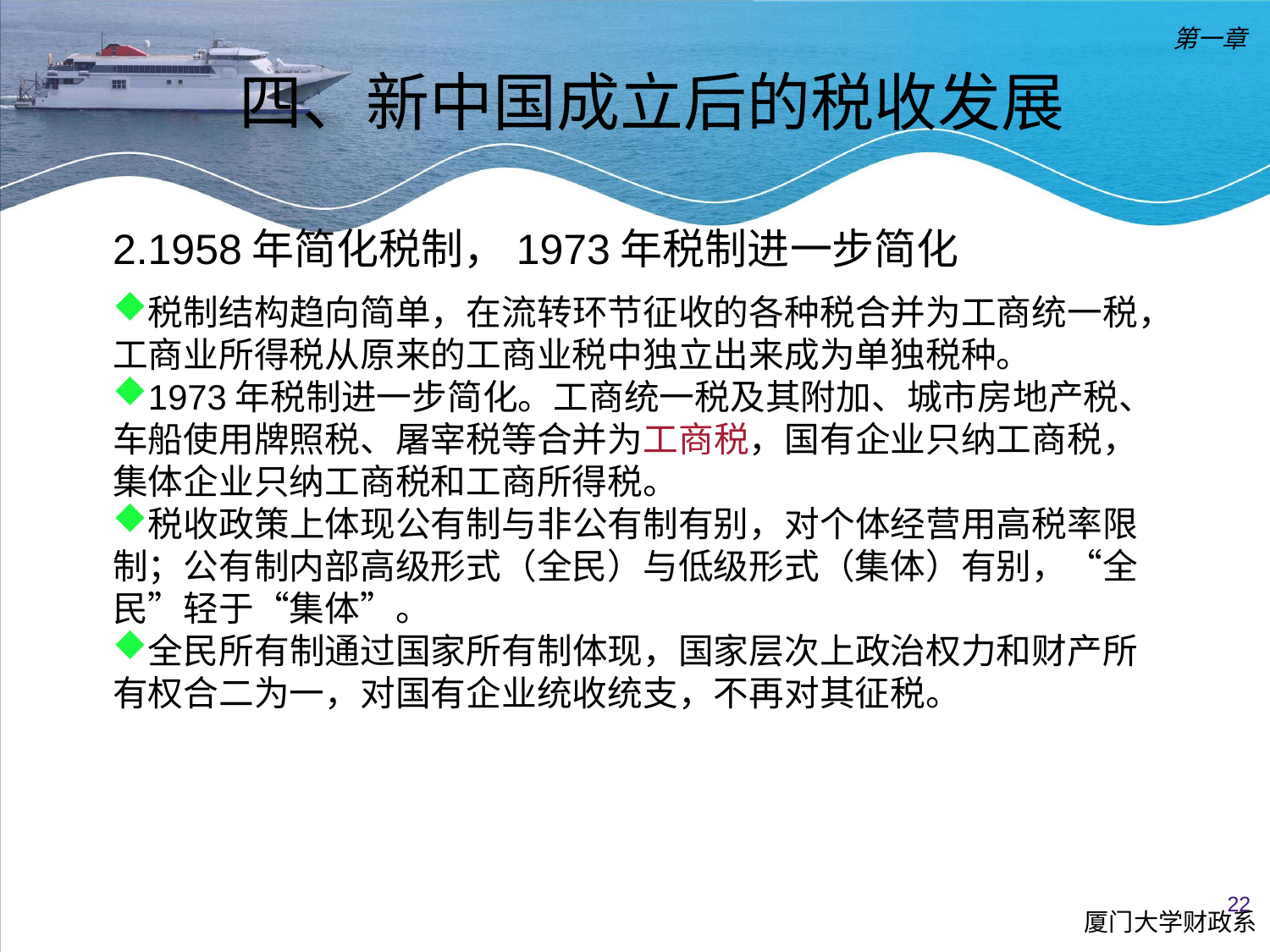

第一章
四、新中国成立后的税收发展
2.1958年简化税制，1973年税制进一步简化

税制结构趋向简单，在流转环节征收的各种税合并为工商统一税，工商业所得税从原来的工商业税中独立出来成为单独税种。
1973年税制进一步简化。工商统一税及其附加、城市房地产税、车船使用牌照税、屠宰税等合并为工商税，国有企业只纳工商税，集体企业只纳工商税和工商所得税。
税收政策上体现公有制与非公有制有别，对个体经营用高税率限制；公有制内部高级形式（全民）与低级形式（集体）有别，“全民”轻于“集体”。
全民所有制通过国家所有制体现，国家层次上政治权力和财产所有权合二为一，对国有企业统收统支，不再对其征税。
22
厦门大学财政系